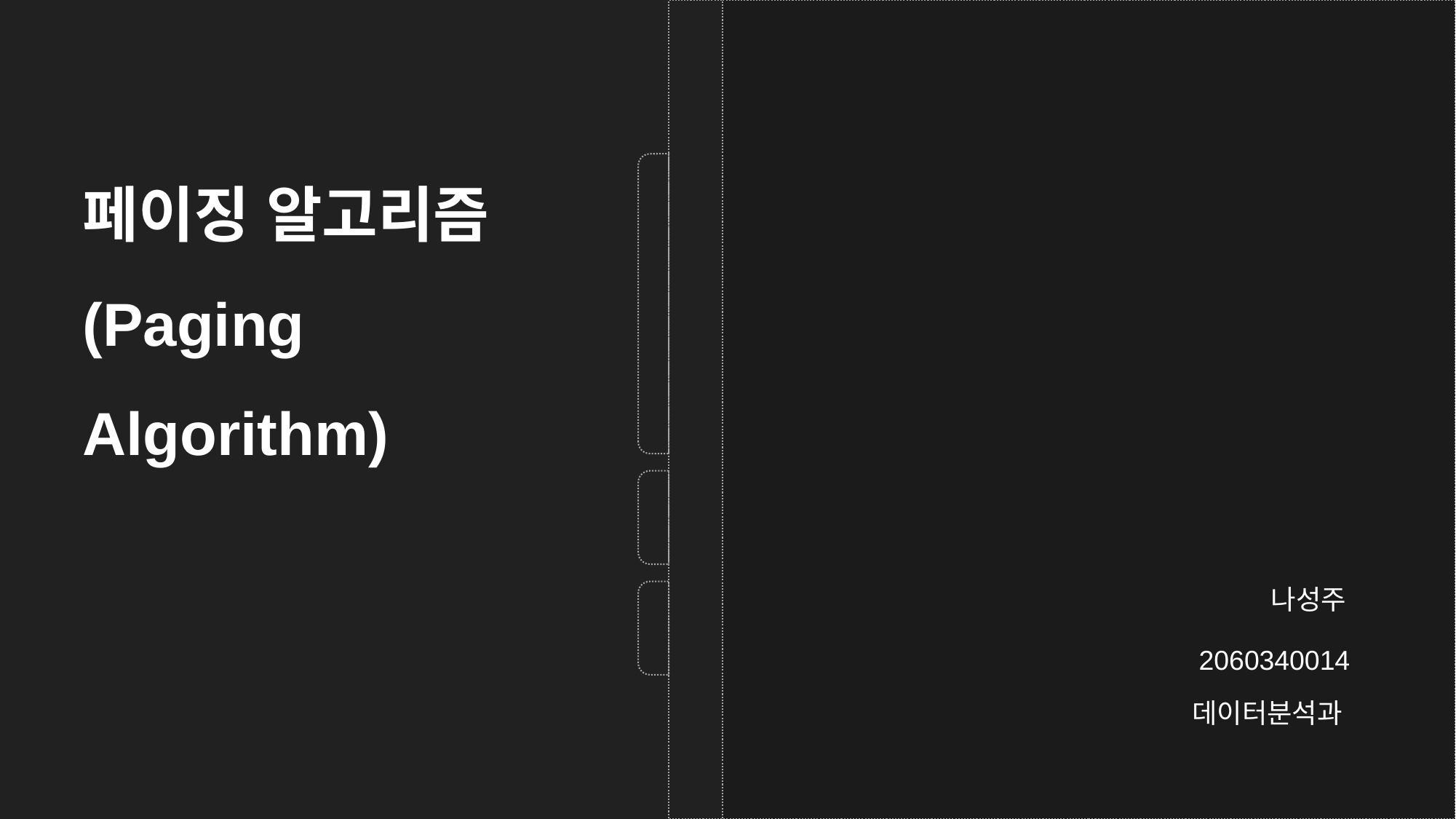

페이징 알고리즘
(Paging 	Algorithm)

나성주

2060340014
데이터분석과